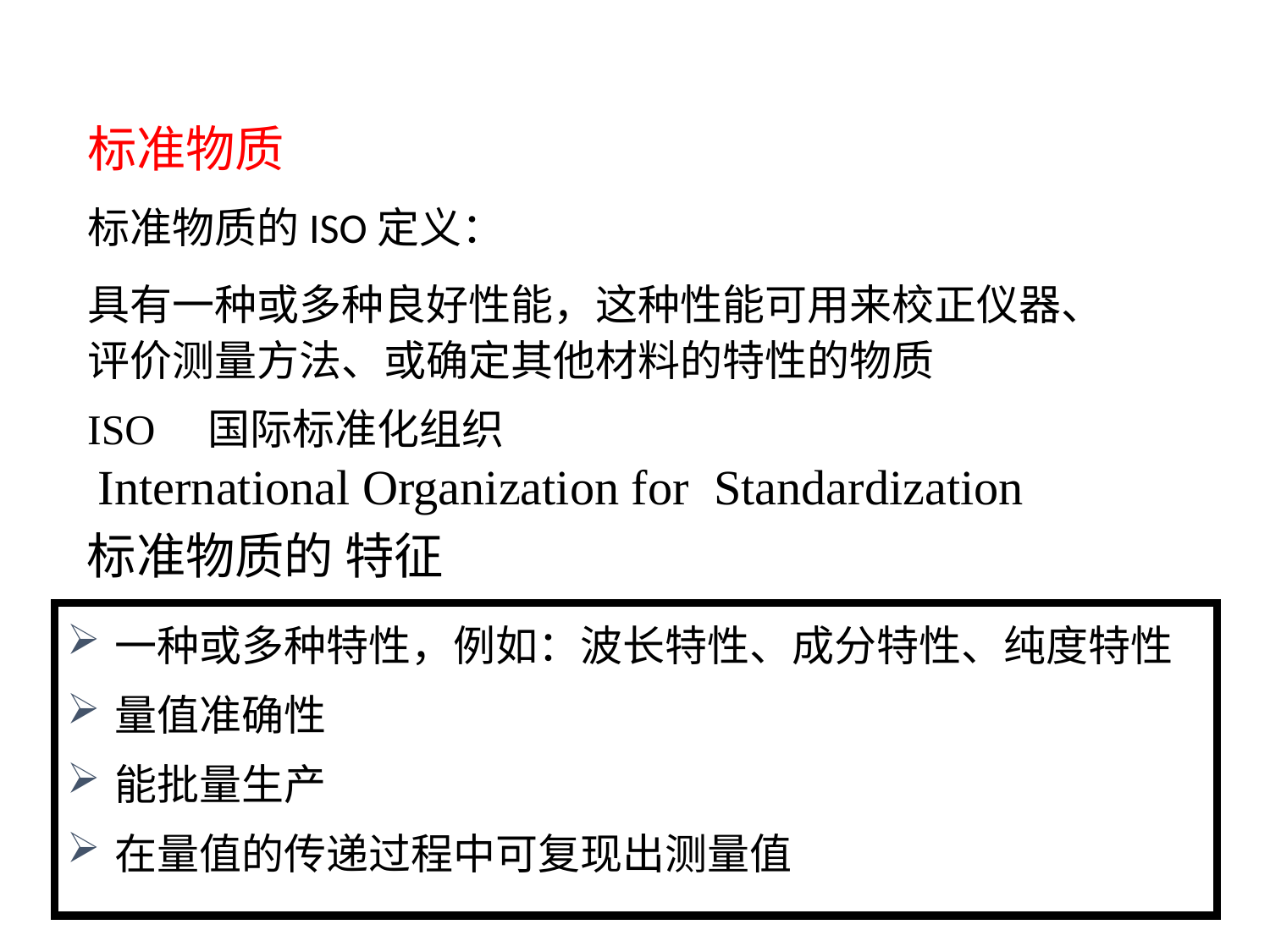

标准物质
标准物质的ISO定义：
具有一种或多种良好性能，这种性能可用来校正仪器、评价测量方法、或确定其他材料的特性的物质
ISO    国际标准化组织
 International Organization for  Standardization
标准物质的 特征
一种或多种特性，例如：波长特性、成分特性、纯度特性
量值准确性
能批量生产
在量值的传递过程中可复现出测量值